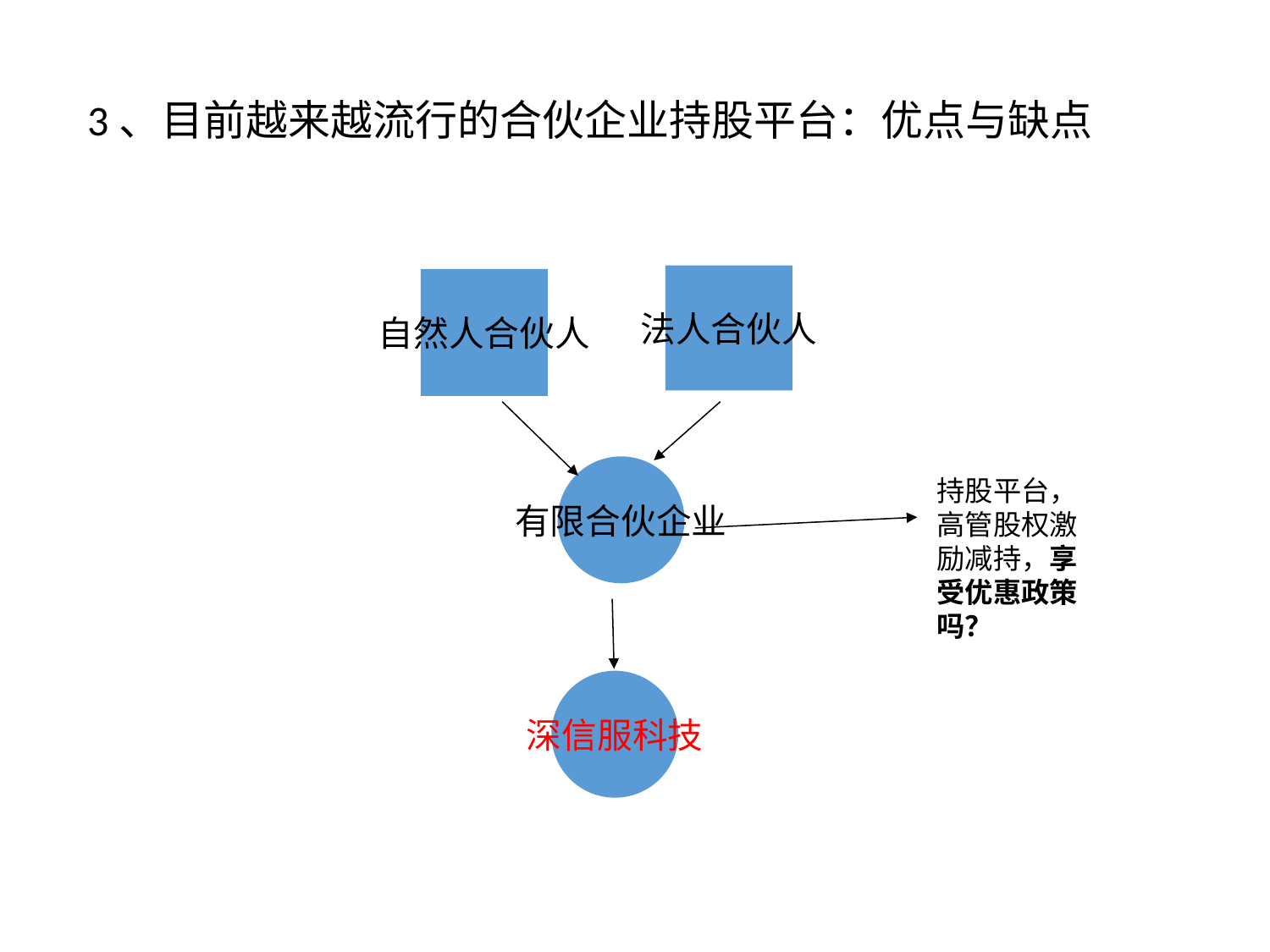

# 3、目前越来越流行的合伙企业持股平台：优点与缺点

法人合伙人
自然人合伙人

有限合伙企业
持股平台，
高管股权激励减持，享受优惠政策吗？

深信服科技